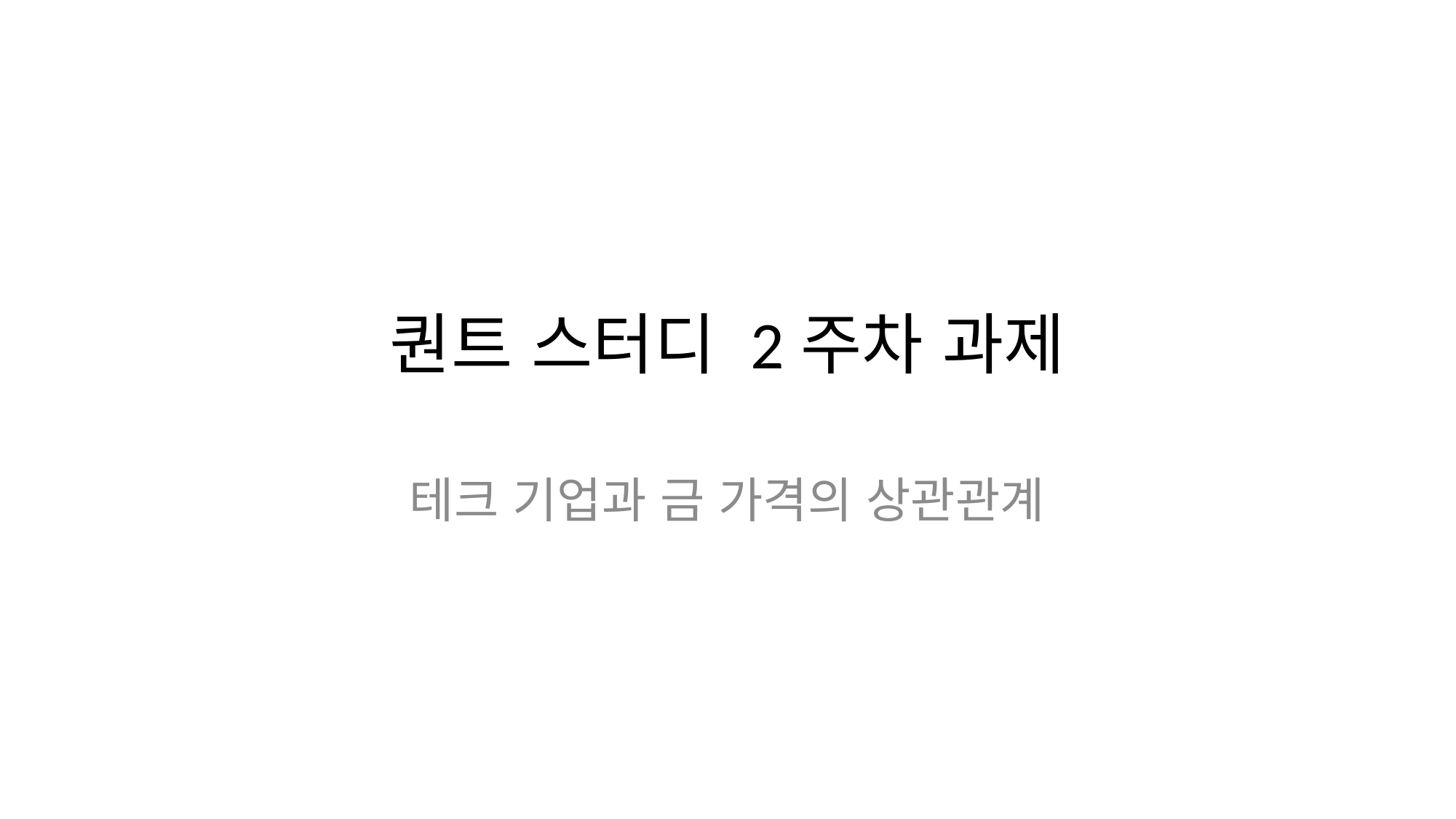

# 퀀트 스터디 2주차 과제
테크 기업과 금 가격의 상관관계